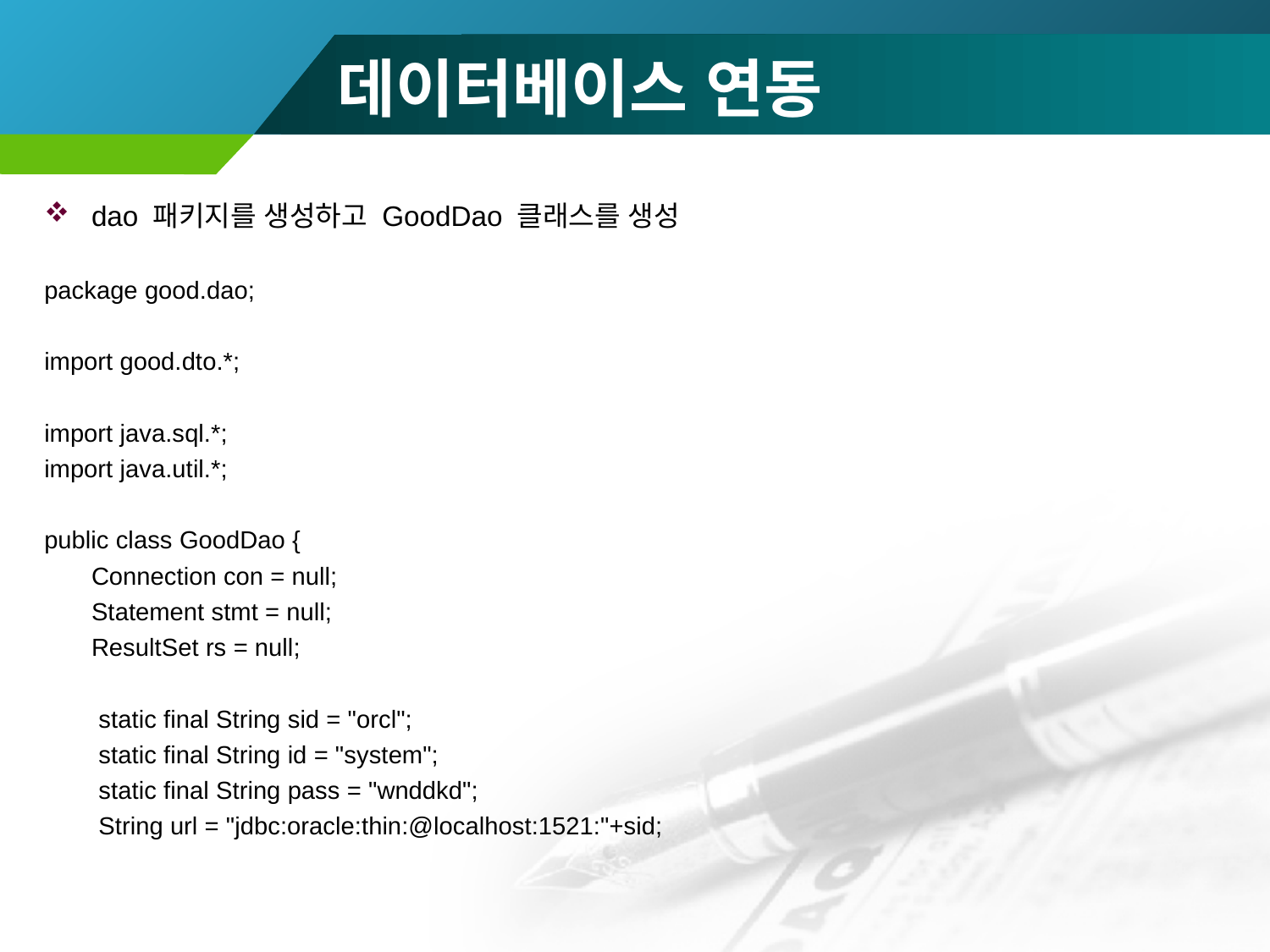

데이터베이스 연동
dao 패키지를 생성하고 GoodDao 클래스를 생성

package good.dao;

import good.dto.*;

import java.sql.*;
import java.util.*;

public class GoodDao {
	Connection con = null;
	Statement stmt = null;
	ResultSet rs = null;

	 static final String sid = "orcl";
	 static final String id = "system";
	 static final String pass = "wnddkd";
	 String url = "jdbc:oracle:thin:@localhost:1521:"+sid;